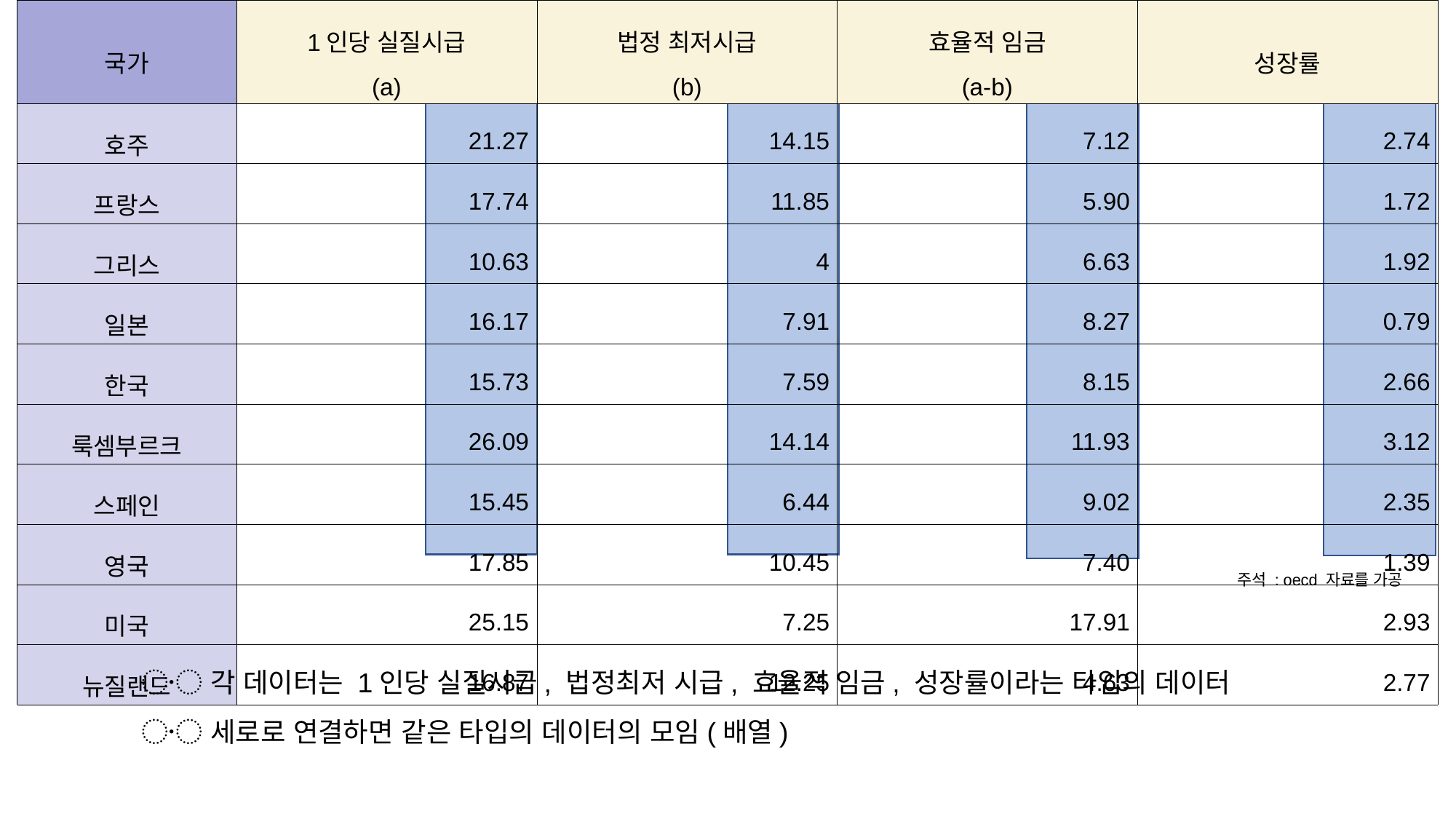

| 국가 | 1인당 실질시급 (a) | 법정 최저시급 (b) | 효율적 임금 (a-b) | 성장률 |
| --- | --- | --- | --- | --- |
| 호주 | 21.27 | 14.15 | 7.12 | 2.74 |
| 프랑스 | 17.74 | 11.85 | 5.90 | 1.72 |
| 그리스 | 10.63 | 4 | 6.63 | 1.92 |
| 일본 | 16.17 | 7.91 | 8.27 | 0.79 |
| 한국 | 15.73 | 7.59 | 8.15 | 2.66 |
| 룩셈부르크 | 26.09 | 14.14 | 11.93 | 3.12 |
| 스페인 | 15.45 | 6.44 | 9.02 | 2.35 |
| 영국 | 17.85 | 10.45 | 7.40 | 1.39 |
| 미국 | 25.15 | 7.25 | 17.91 | 2.93 |
| 뉴질랜드 | 16.87 | 12.25 | 4.63 | 2.77 |

주석 : oecd 자료를 가공
〮 각 데이터는 1인당 실질시급, 법정최저 시급, 효율적 임금, 성장률이라는 타입의 데이터
〮 세로로 연결하면 같은 타입의 데이터의 모임(배열)